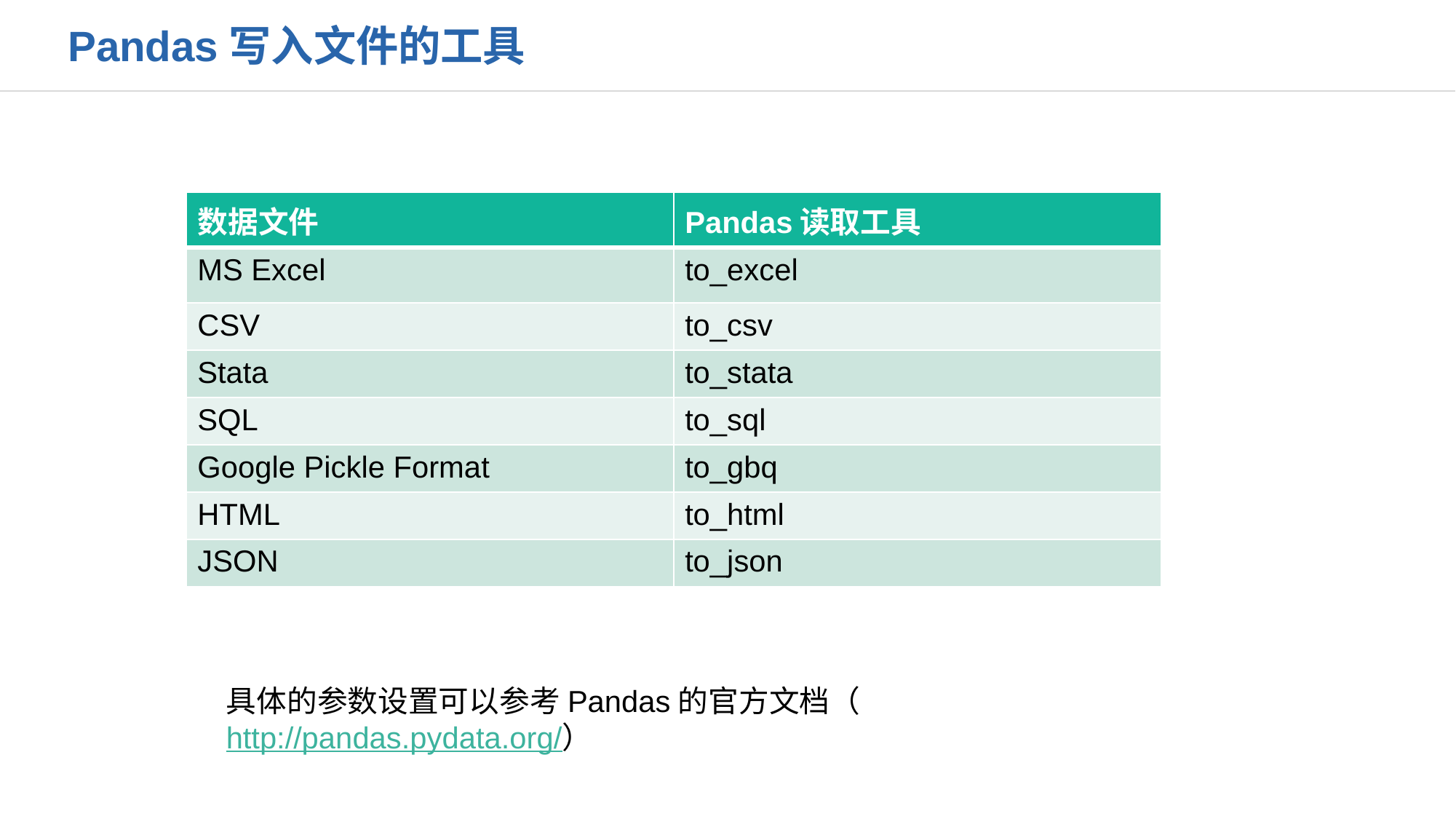

Pandas写入文件的工具
| 数据文件 | Pandas读取工具 |
| --- | --- |
| MS Excel | to\_excel |
| CSV | to\_csv |
| Stata | to\_stata |
| SQL | to\_sql |
| Google Pickle Format | to\_gbq |
| HTML | to\_html |
| JSON | to\_json |
具体的参数设置可以参考Pandas的官方文档（http://pandas.pydata.org/）